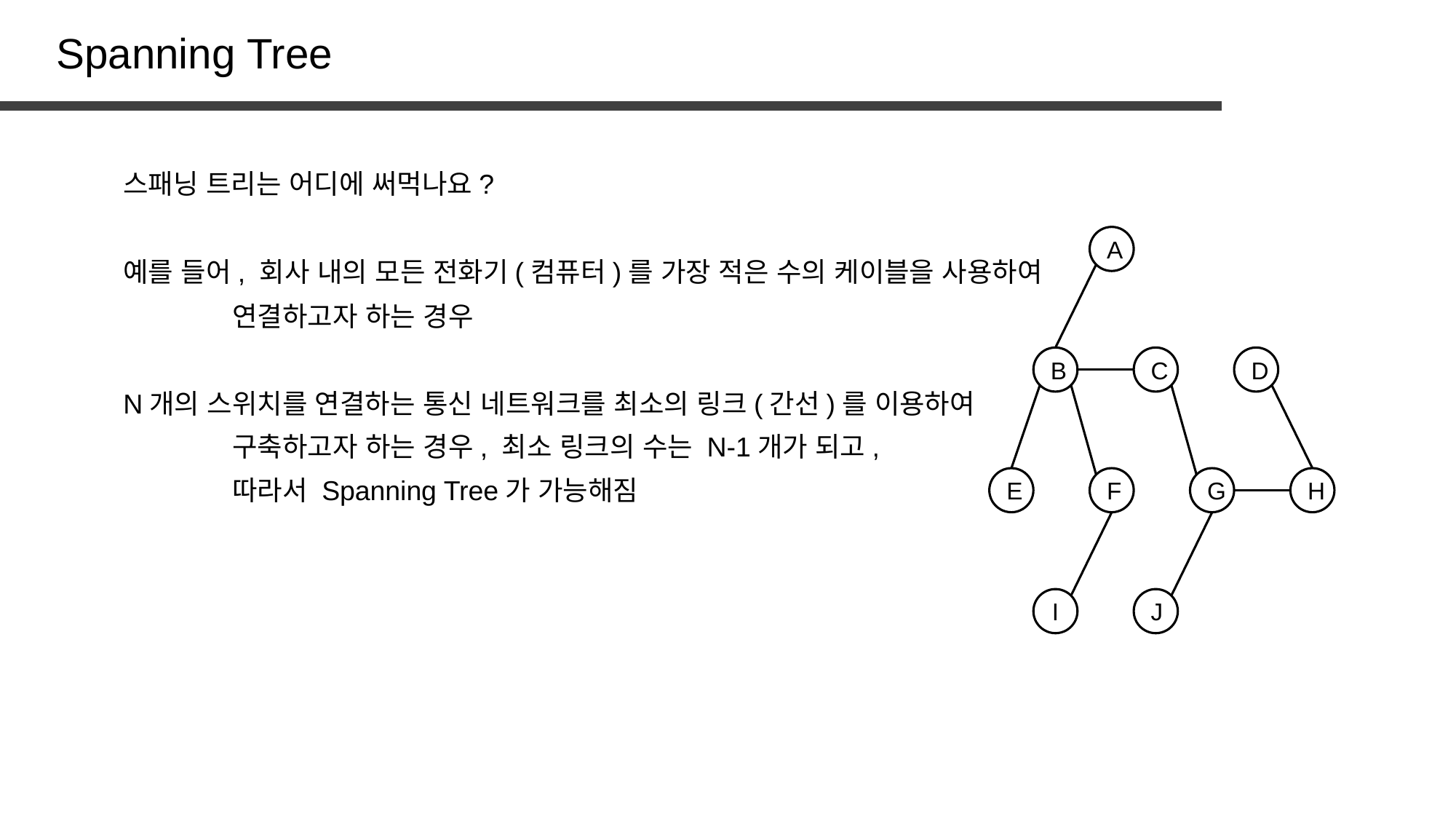

Spanning Tree
스패닝 트리는 어디에 써먹나요?
A
예를 들어, 회사 내의 모든 전화기(컴퓨터)를 가장 적은 수의 케이블을 사용하여
	연결하고자 하는 경우
B
C
D
N개의 스위치를 연결하는 통신 네트워크를 최소의 링크(간선)를 이용하여
	구축하고자 하는 경우, 최소 링크의 수는 N-1개가 되고,
	따라서 Spanning Tree가 가능해짐
E
F
G
H
I
J